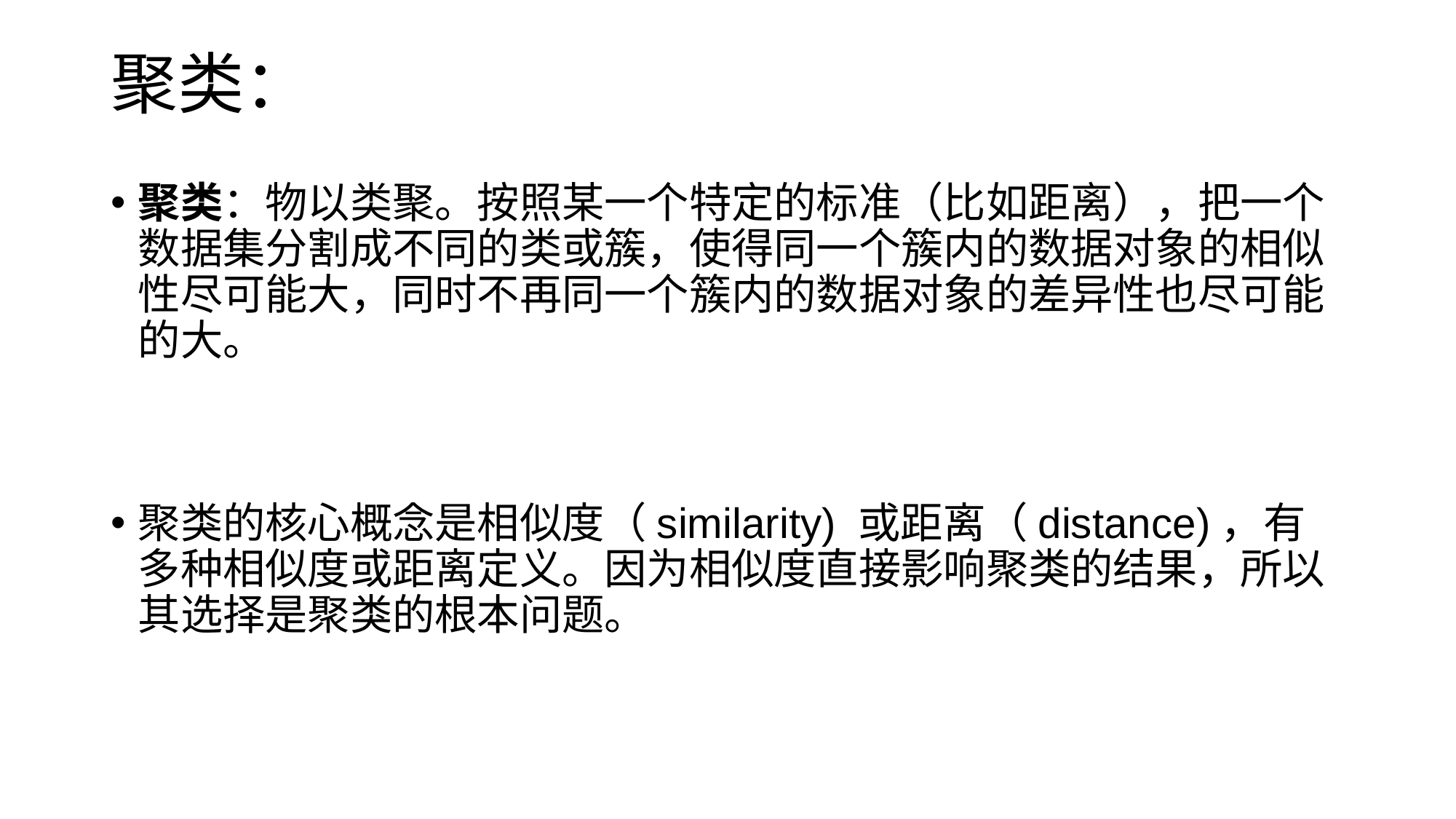

# 聚类：
聚类：物以类聚。按照某一个特定的标准（比如距离），把一个数据集分割成不同的类或簇，使得同一个簇内的数据对象的相似性尽可能大，同时不再同一个簇内的数据对象的差异性也尽可能的大。

聚类的核心概念是相似度（similarity) 或距离（distance)，有多种相似度或距离定义。因为相似度直接影响聚类的结果，所以其选择是聚类的根本问题。